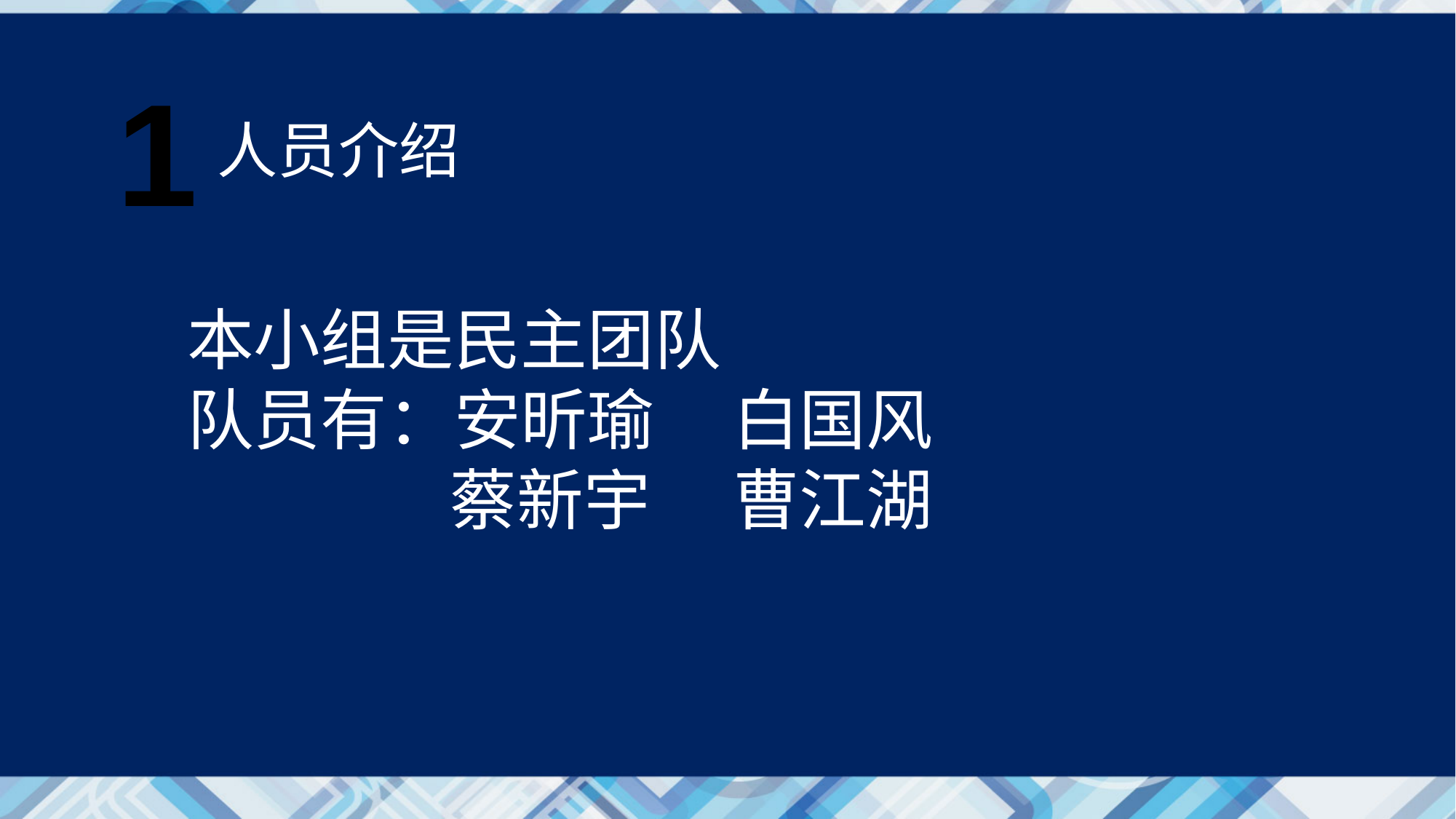

1
人员介绍
本小组是民主团队
队员有：安昕瑜	白国风			   蔡新宇	曹江湖